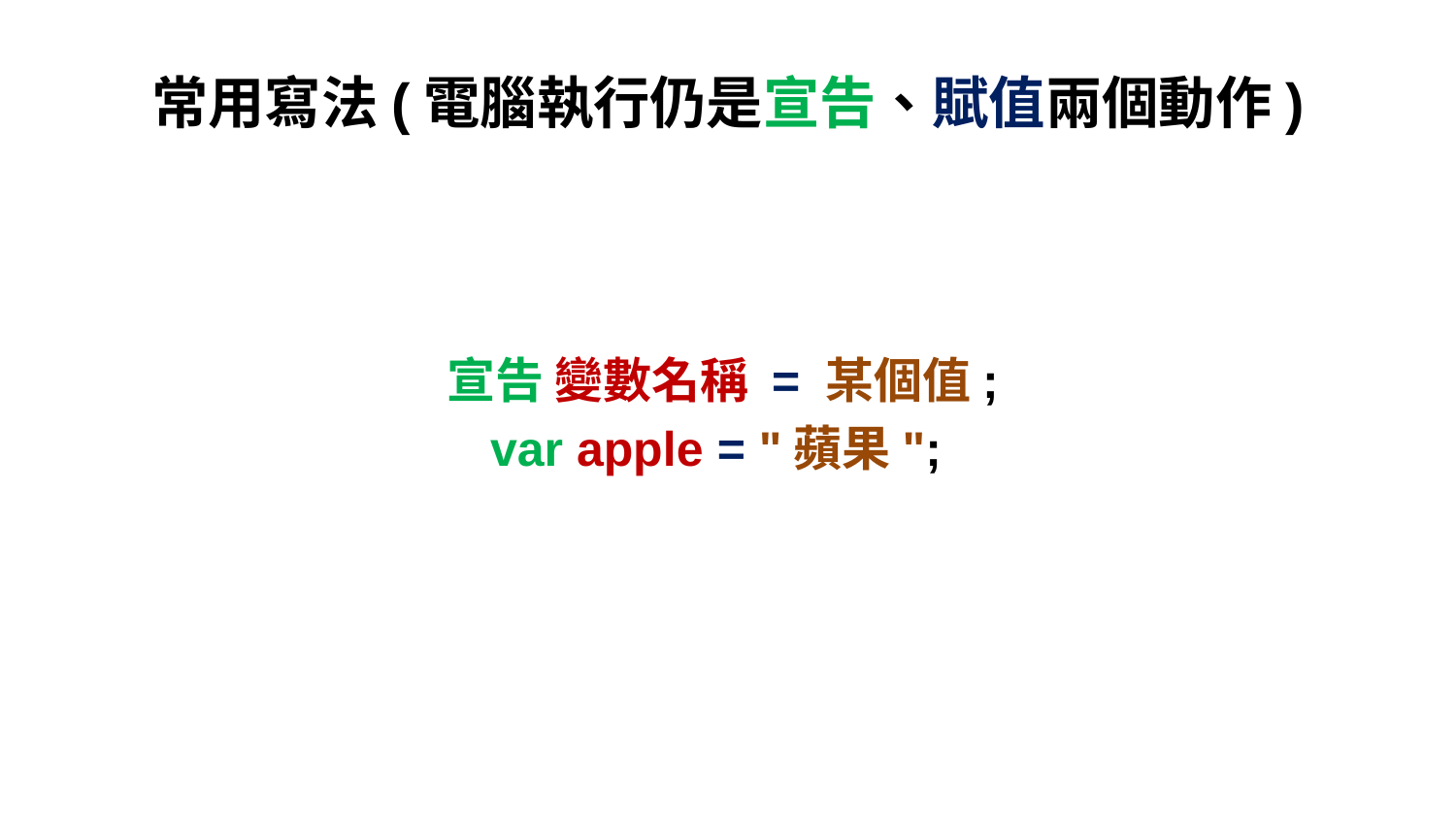

# 常用寫法(電腦執行仍是宣告、賦值兩個動作)
宣告 變數名稱 = 某個值;
var apple = "蘋果";